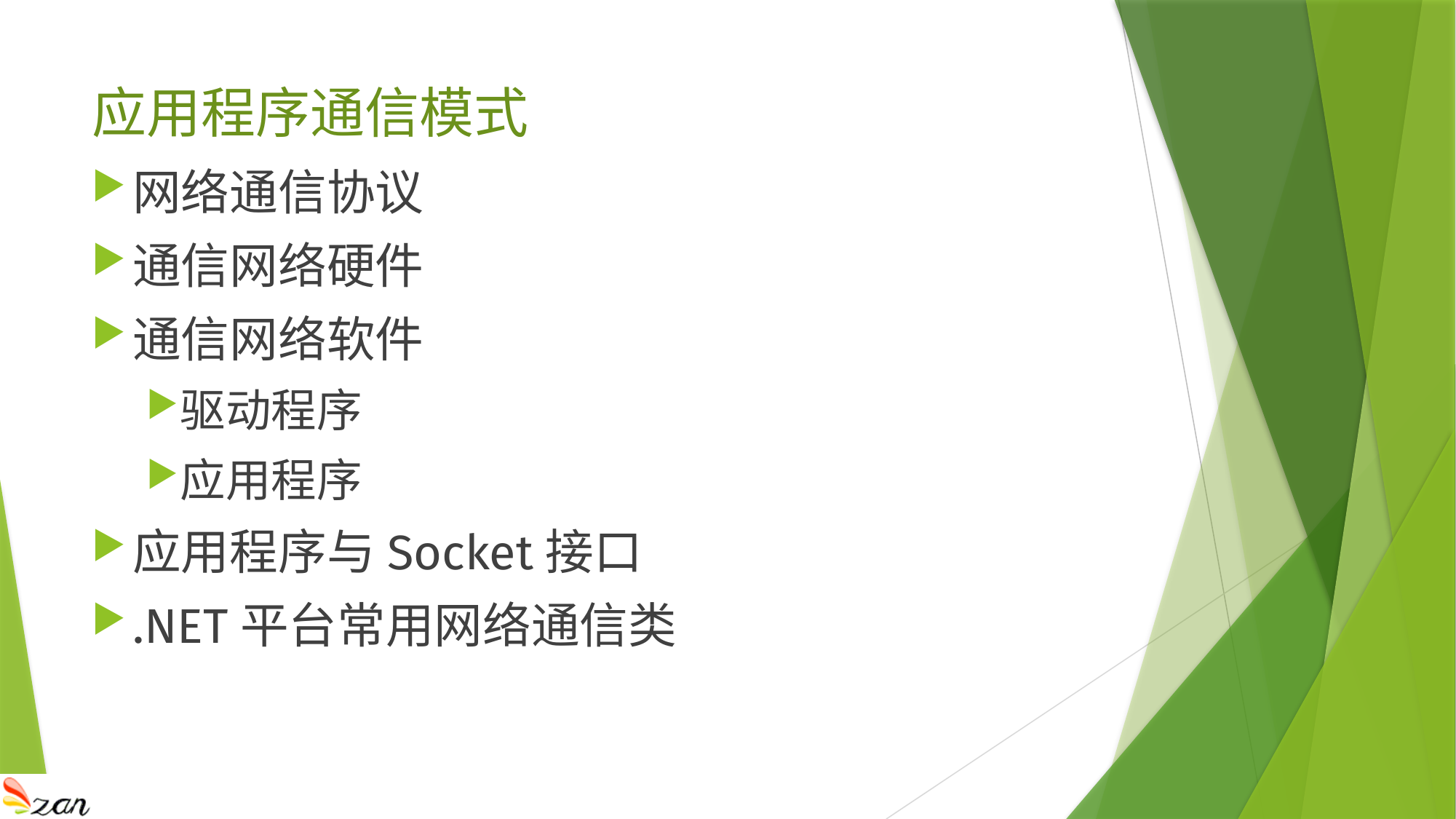

# 应用程序通信模式
网络通信协议
通信网络硬件
通信网络软件
驱动程序
应用程序
应用程序与Socket接口
.NET平台常用网络通信类